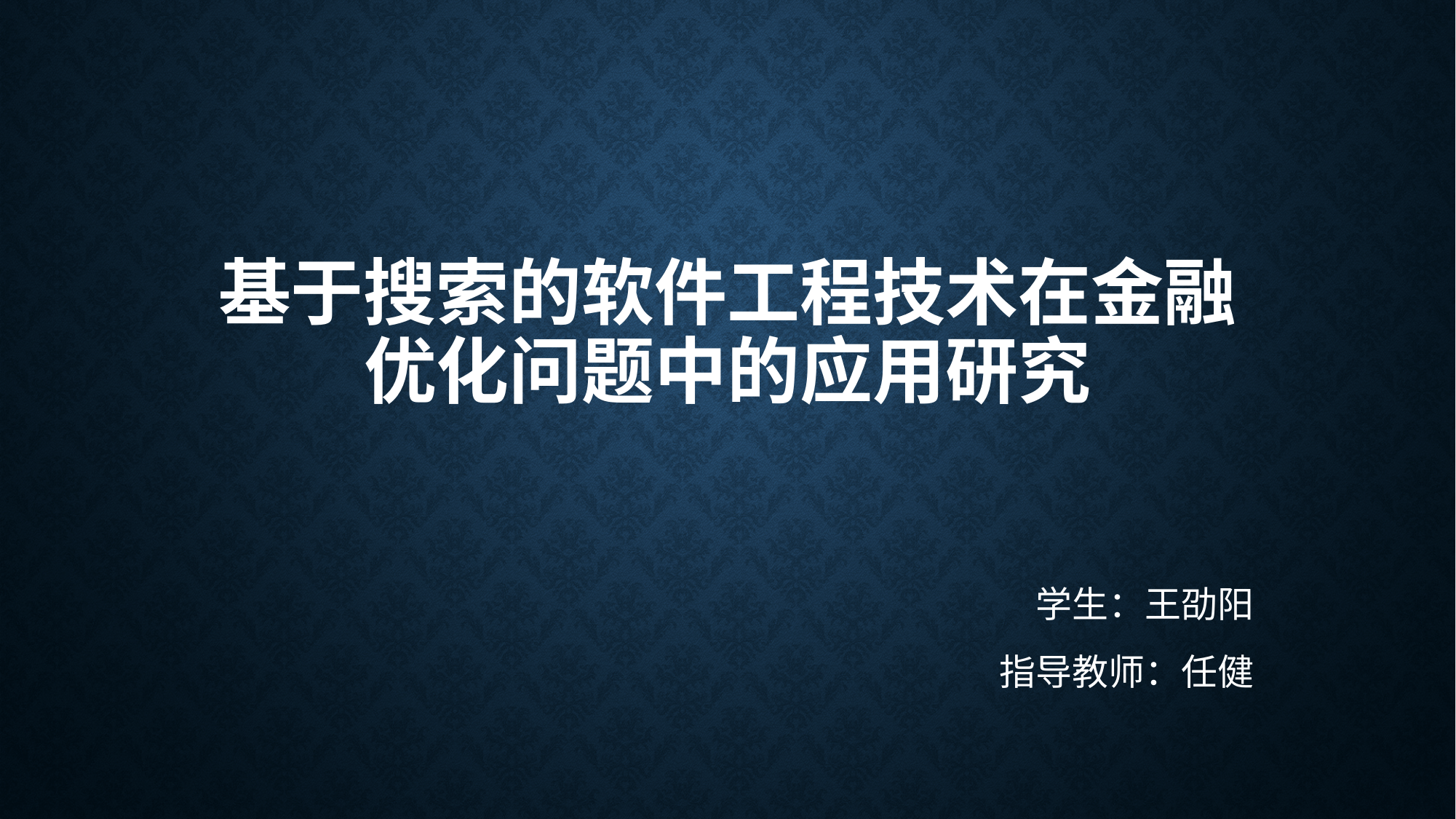

# 基于搜索的软件工程技术在金融优化问题中的应用研究
学生：王劭阳
指导教师：任健